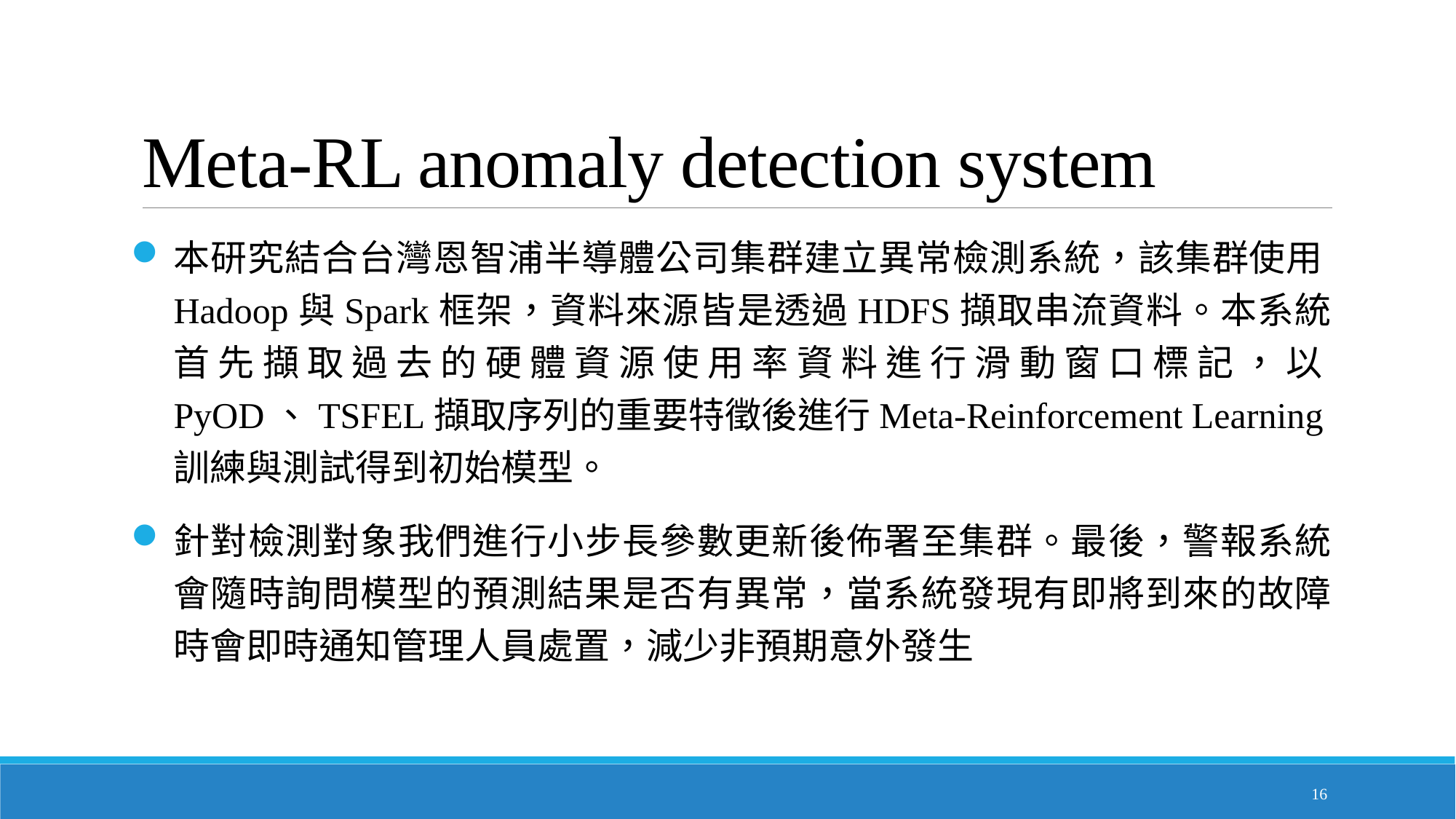

# Meta-RL anomaly detection system
本研究結合台灣恩智浦半導體公司集群建立異常檢測系統，該集群使用Hadoop與Spark框架，資料來源皆是透過HDFS擷取串流資料。本系統首先擷取過去的硬體資源使用率資料進行滑動窗口標記，以PyOD、TSFEL擷取序列的重要特徵後進行Meta-Reinforcement Learning訓練與測試得到初始模型。
針對檢測對象我們進行小步長參數更新後佈署至集群。最後，警報系統會隨時詢問模型的預測結果是否有異常，當系統發現有即將到來的故障時會即時通知管理人員處置，減少非預期意外發生
16